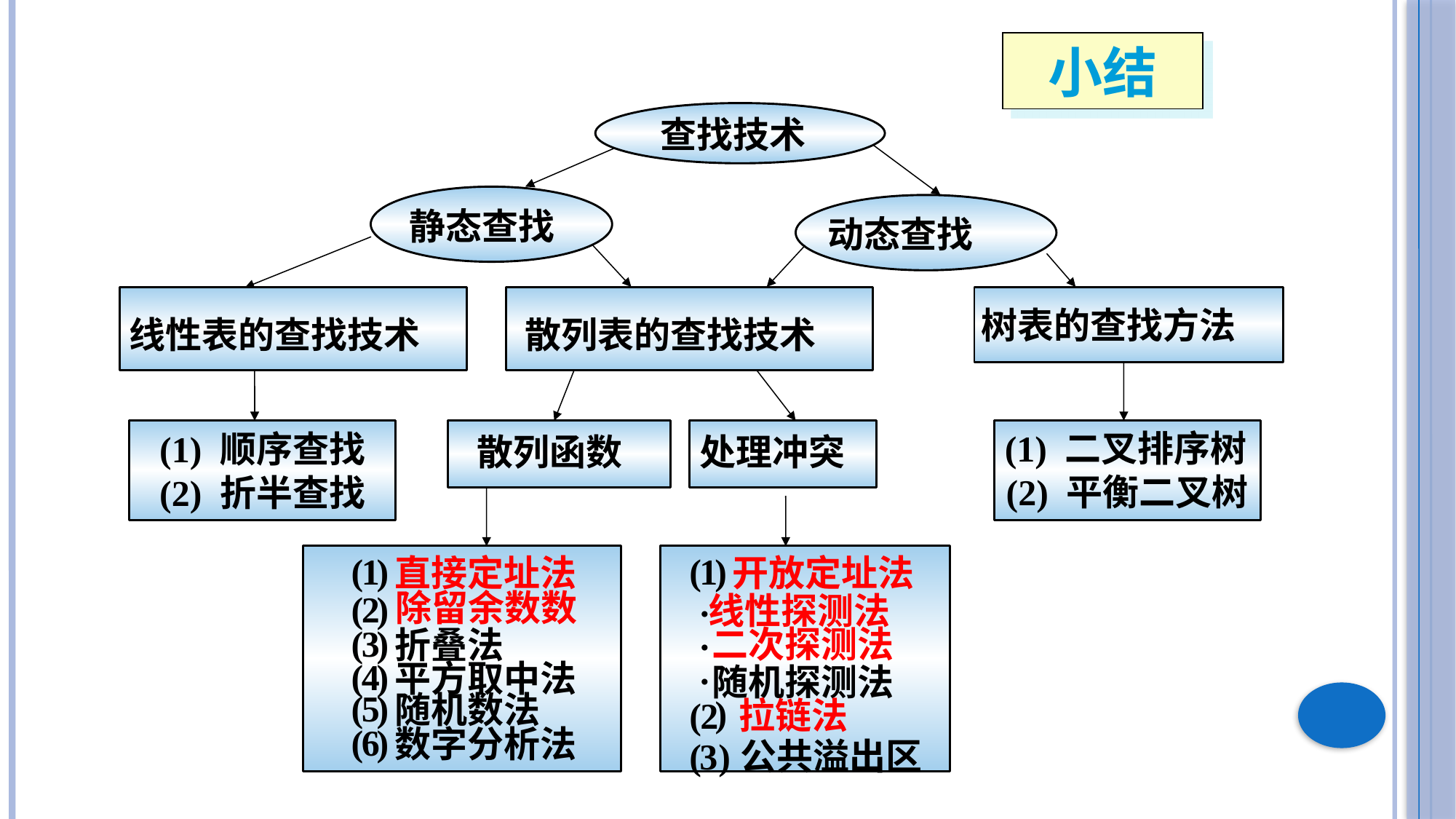

小结

查找技术

静态查找
动态查找

树表的查找方法
线性表的查找技术
散列表的查找技术

(1) 顺序查找
(2) 折半查找

散列函数
处理冲突

(
1
)
(
1
)
直接定址法
开放定址法
除留余数数
(
2
)
线性探测法
 ·
(
3
)
二次探测法
折叠法
 ·
(
4
)
平方取中法
 ·
随机探测法
(
5
)
随机数法
)
(
拉链法
2
(
6
)
数字分析法
(
3
)
公共溢出区
(1) 二叉排序树(2) 平衡二叉树